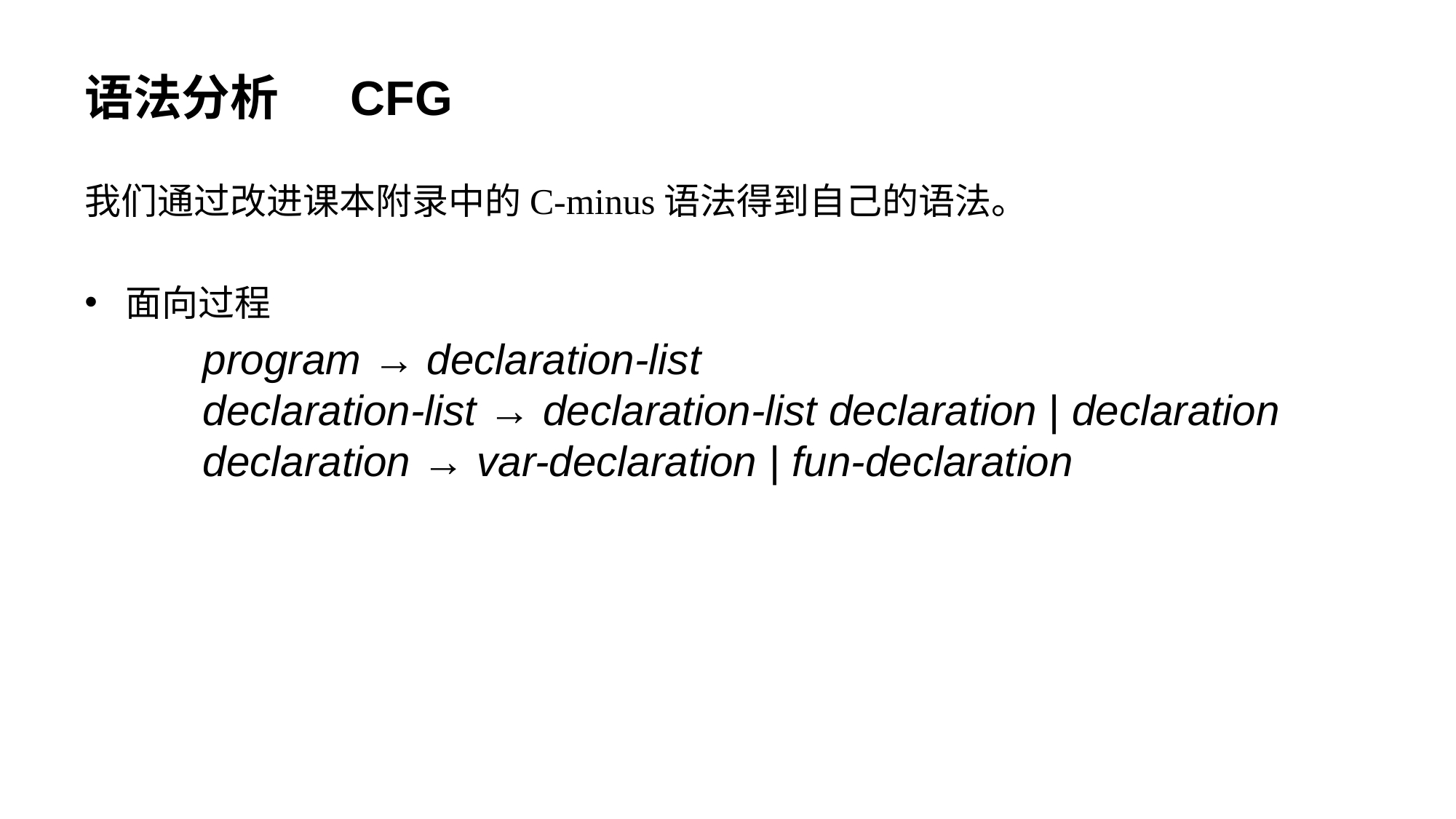

CFG
语法分析
我们通过改进课本附录中的C-minus语法得到自己的语法。
面向过程
program → declaration-list
declaration-list → declaration-list declaration | declaration
declaration → var-declaration | fun-declaration